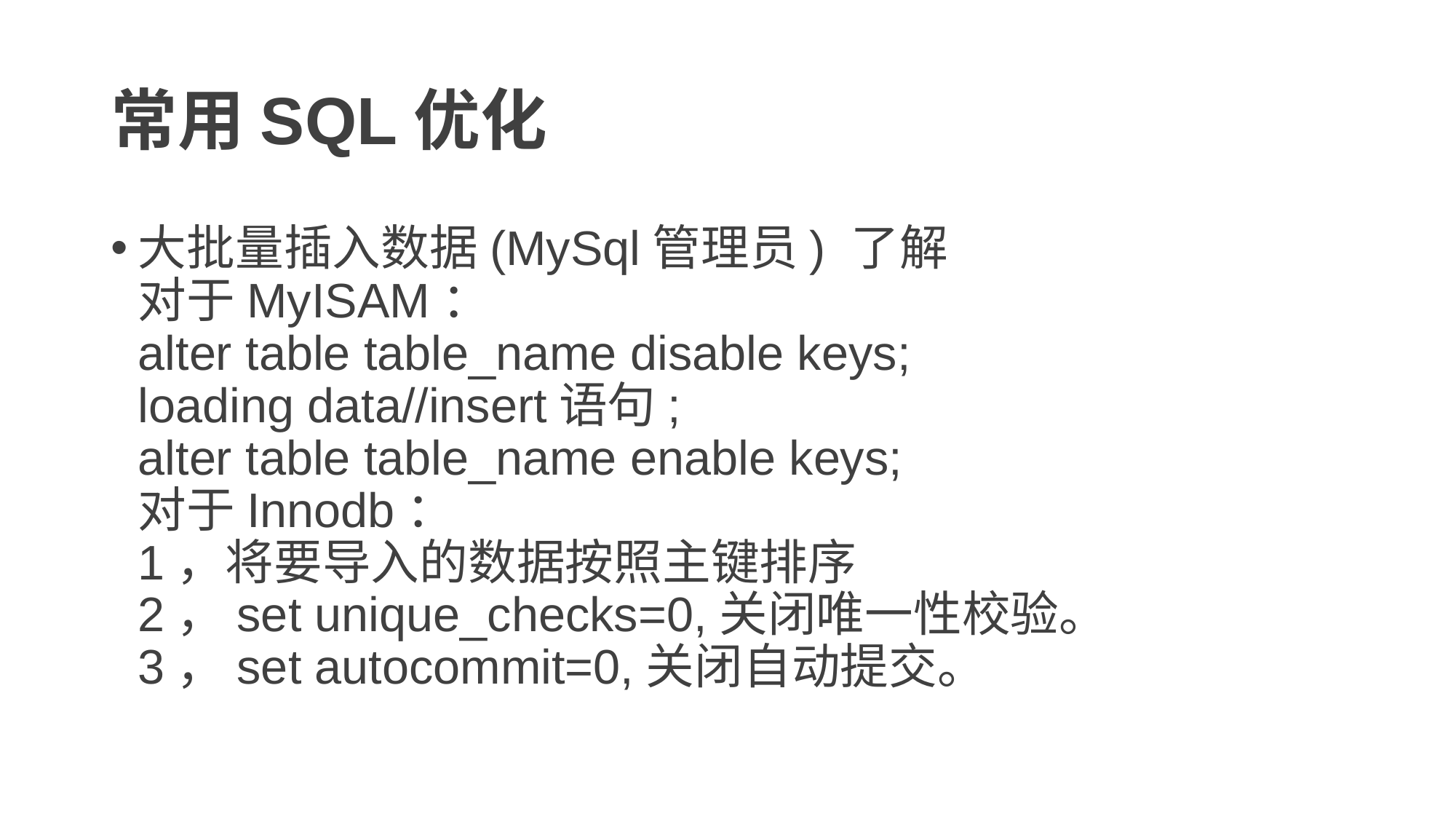

# 常用SQL优化
大批量插入数据(MySql管理员) 了解
对于MyISAM：
alter table table_name disable keys;
loading data//insert语句;
alter table table_name enable keys;
对于Innodb：
1，将要导入的数据按照主键排序
2，set unique_checks=0,关闭唯一性校验。
3，set autocommit=0,关闭自动提交。